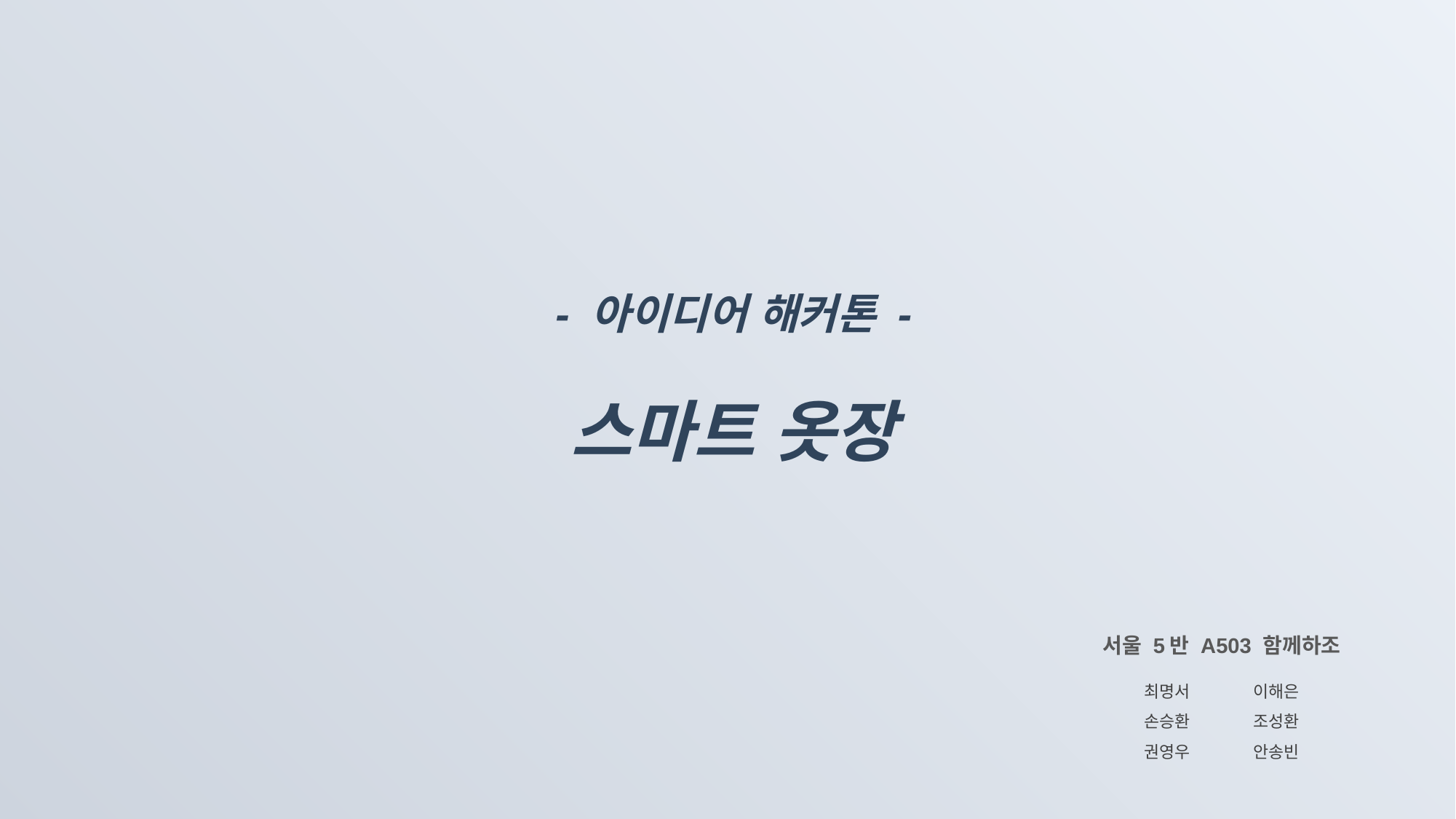

- 아이디어 해커톤 -

스마트 옷장
서울 5반 A503 함께하조

최명서	이해은
손승환	조성환
권영우	안송빈